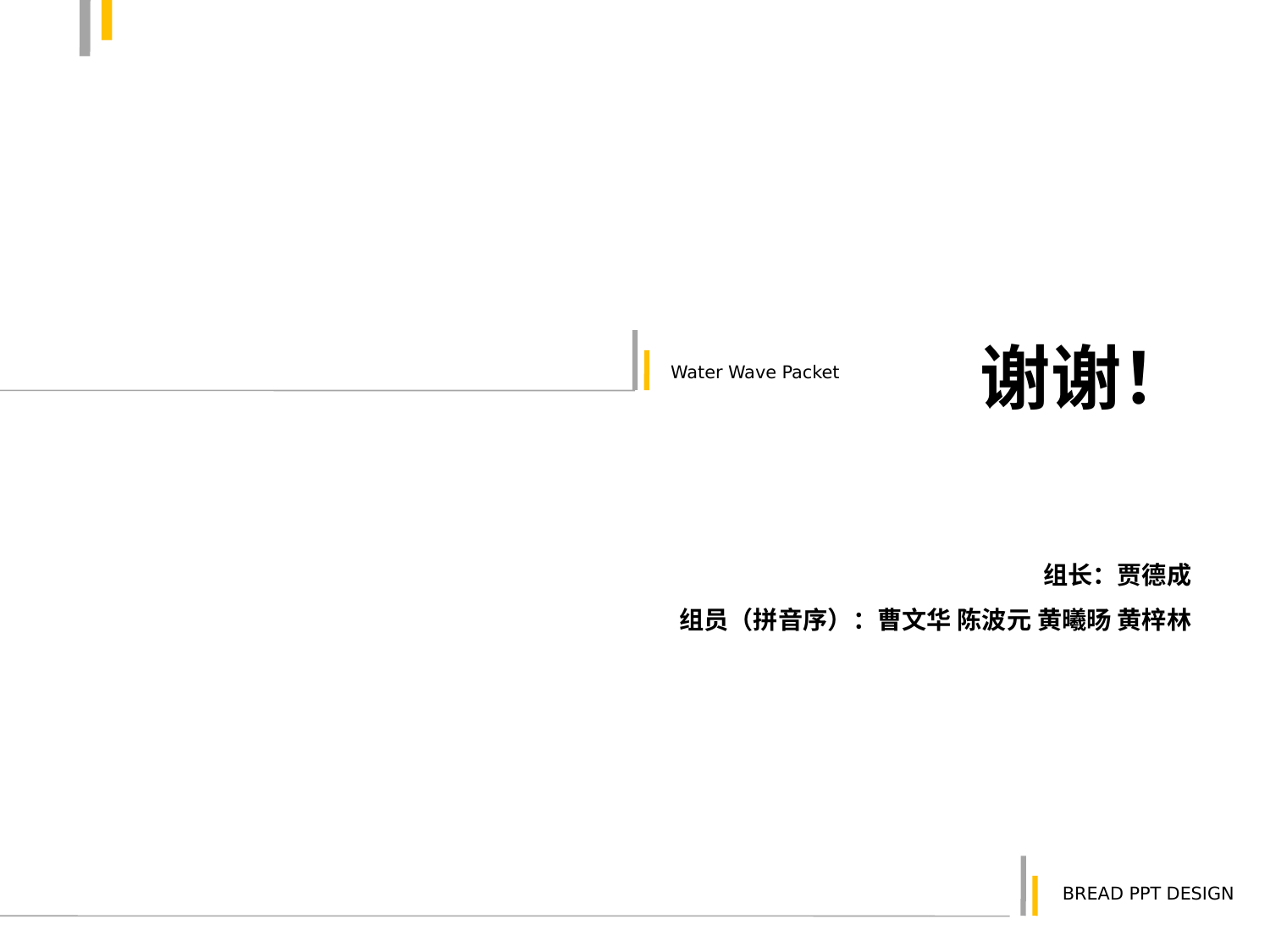

Water Wave Packet

谢谢！
组长：贾德成
组员（拼音序）：曹文华 陈波元 黄曦旸 黄梓林